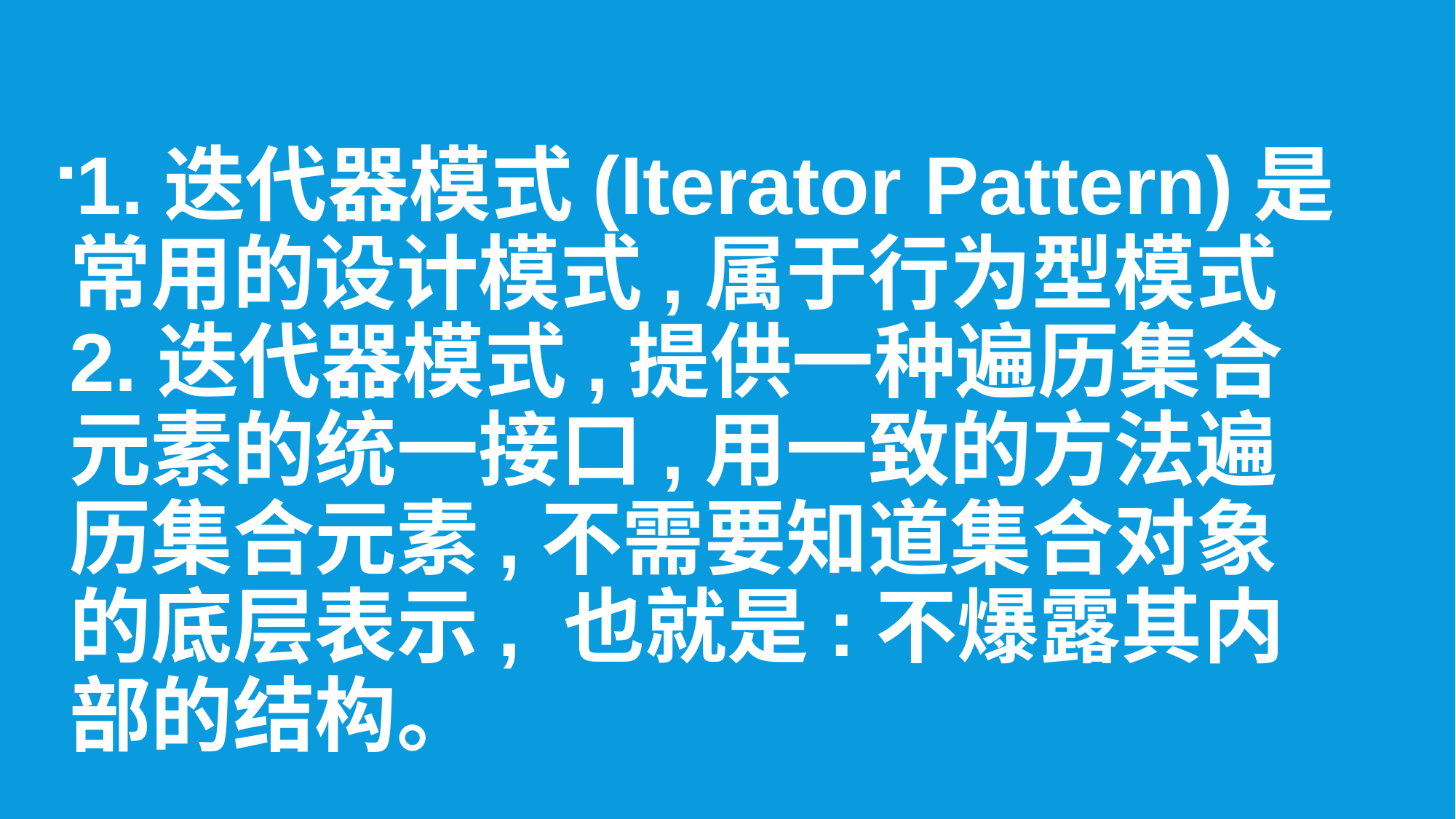

1.迭代器模式(Iterator Pattern)是常用的设计模式,属于行为型模式
2.迭代器模式,提供一种遍历集合元素的统一接口,用一致的方法遍历集合元素,不需要知道集合对象的底层表示, 也就是:不爆露其内部的结构。